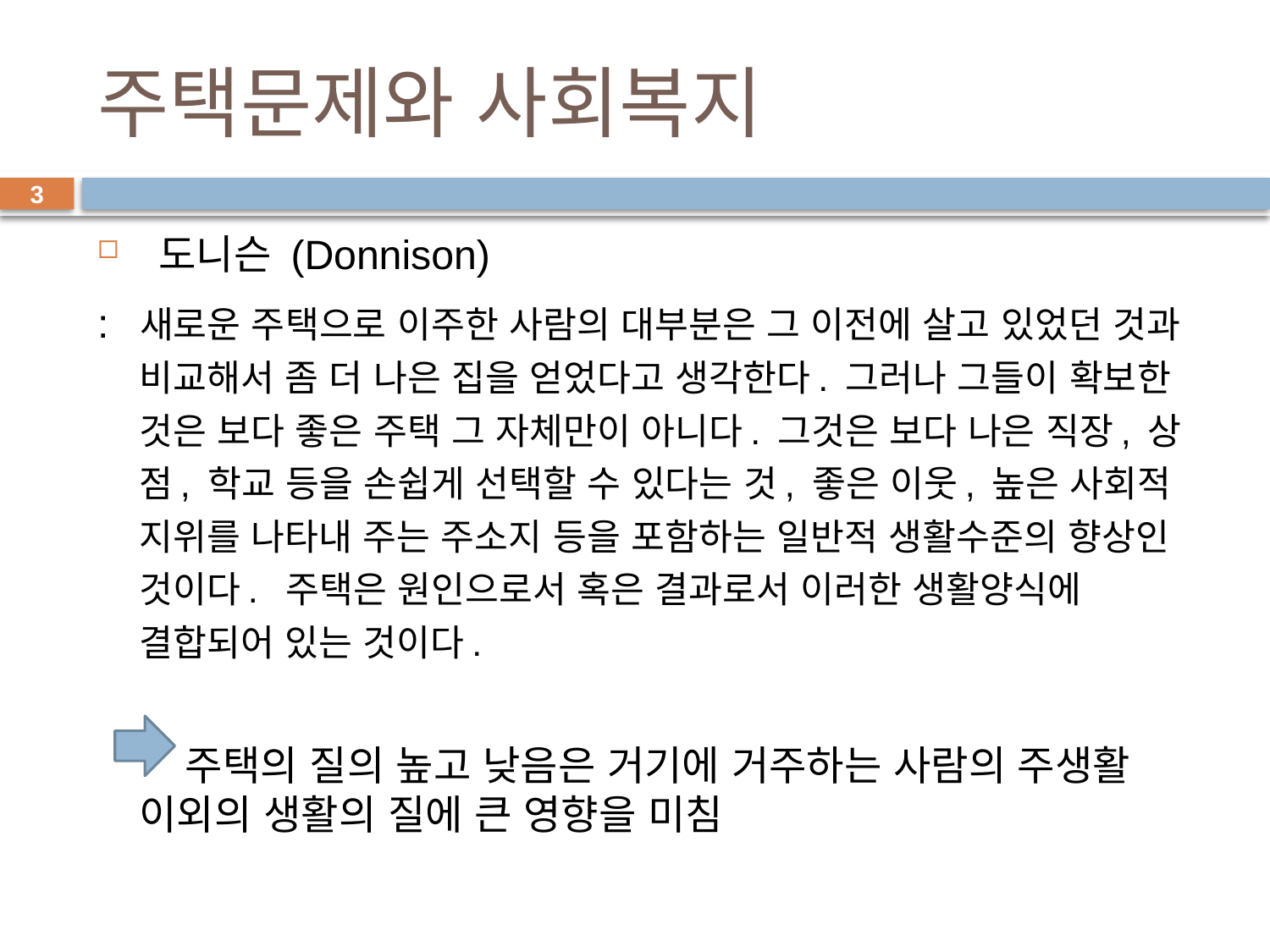

# 주택문제와 사회복지
3
 도니슨 (Donnison)
:  새로운 주택으로 이주한 사람의 대부분은 그 이전에 살고 있었던 것과 비교해서 좀 더 나은 집을 얻었다고 생각한다. 그러나 그들이 확보한 것은 보다 좋은 주택 그 자체만이 아니다. 그것은 보다 나은 직장, 상점, 학교 등을 손쉽게 선택할 수 있다는 것, 좋은 이웃, 높은 사회적 지위를 나타내 주는 주소지 등을 포함하는 일반적 생활수준의 향상인 것이다.  주택은 원인으로서 혹은 결과로서 이러한 생활양식에 결합되어 있는 것이다.

       주택의 질의 높고 낮음은 거기에 거주하는 사람의 주생활 이외의 생활의 질에 큰 영향을 미침